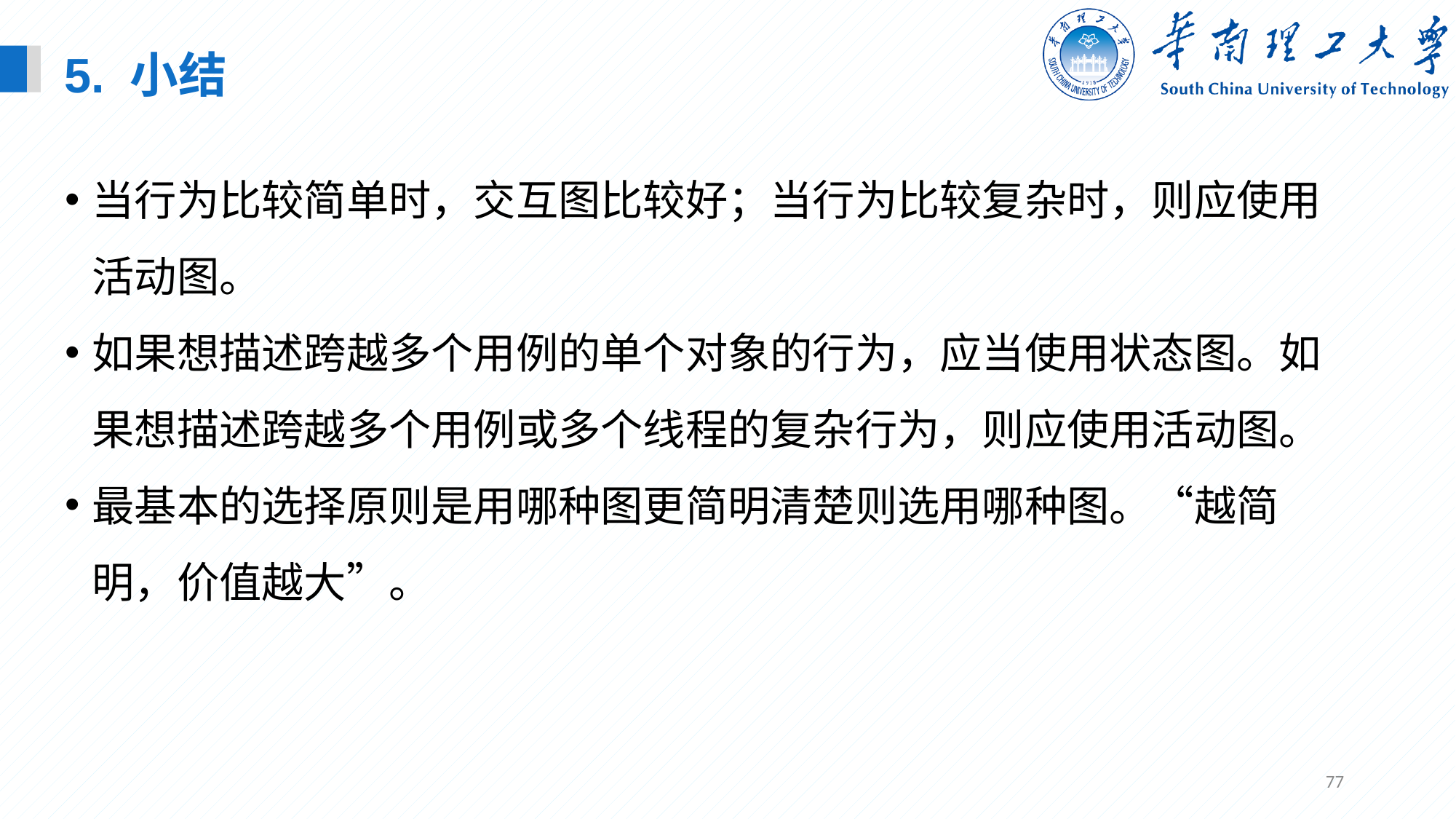

5. 小结
当行为比较简单时，交互图比较好；当行为比较复杂时，则应使用活动图。
如果想描述跨越多个用例的单个对象的行为，应当使用状态图。如果想描述跨越多个用例或多个线程的复杂行为，则应使用活动图。
最基本的选择原则是用哪种图更简明清楚则选用哪种图。“越简明，价值越大”。

77